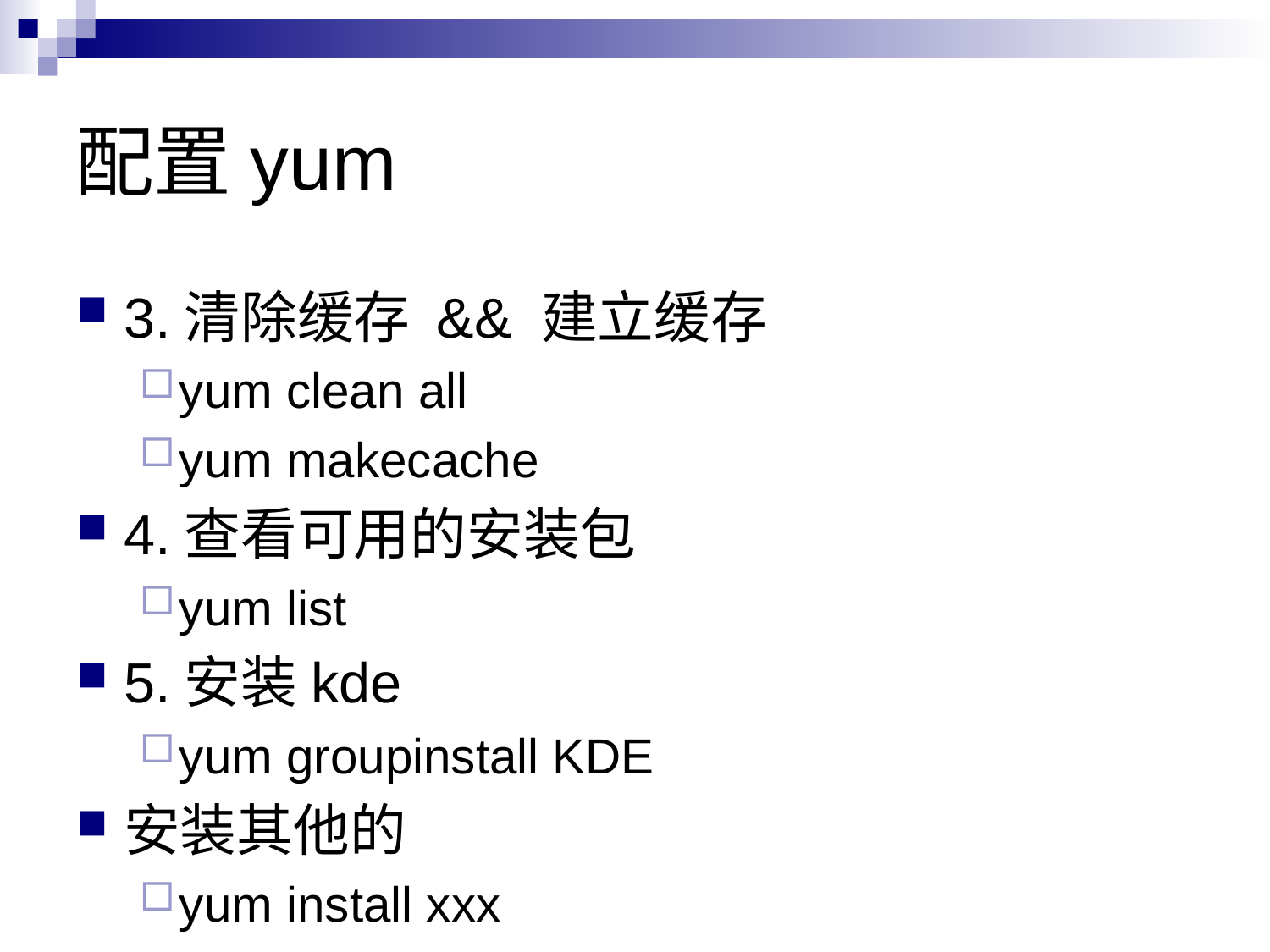

# 配置yum
3.清除缓存 && 建立缓存
yum clean all
yum makecache
4.查看可用的安装包
yum list
5.安装kde
yum groupinstall KDE
安装其他的
yum install xxx